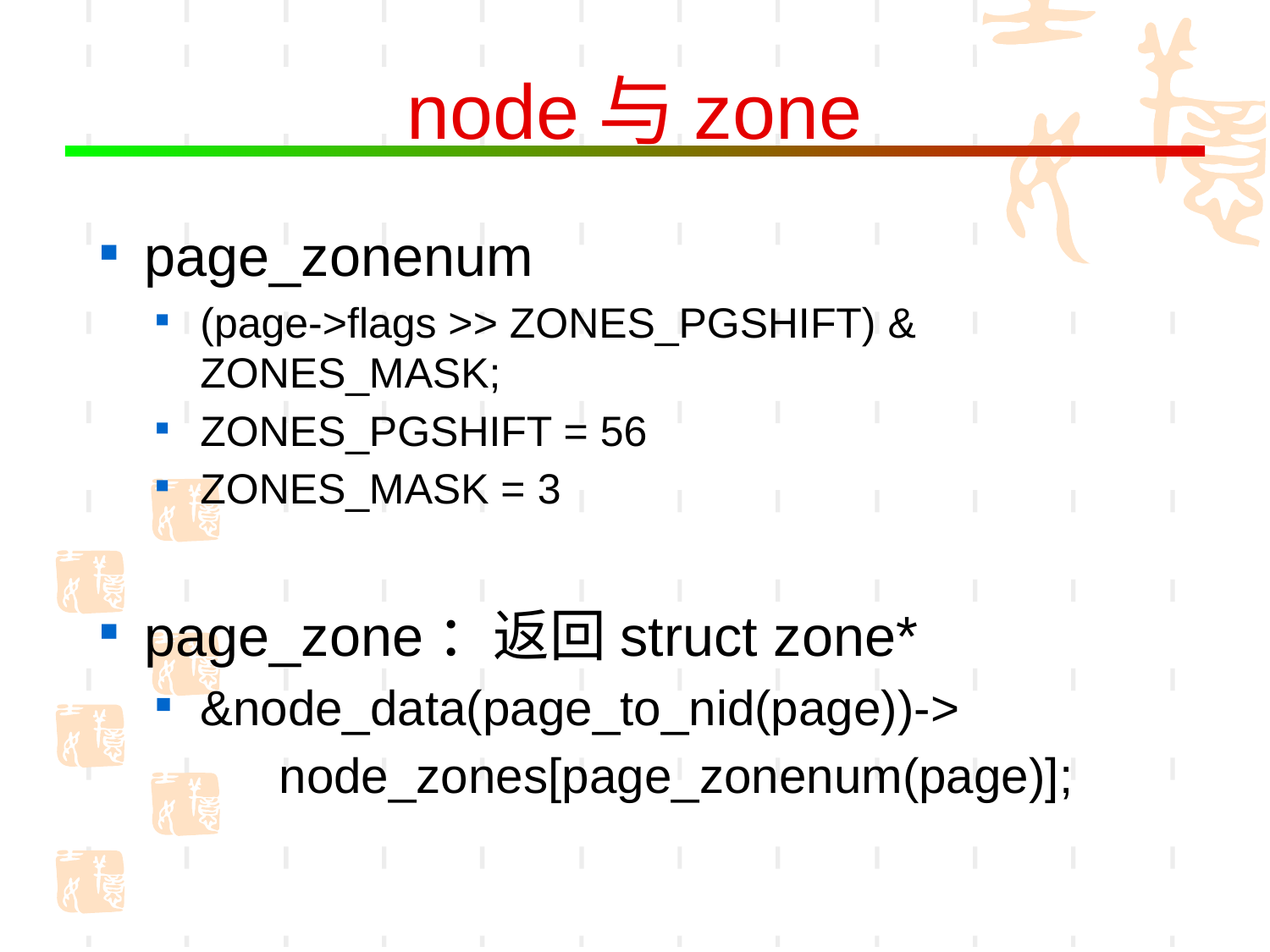

# node与zone
page_zonenum
(page->flags >> ZONES_PGSHIFT) & ZONES_MASK;
ZONES_PGSHIFT = 56
ZONES_MASK = 3

page_zone：返回struct zone*
&node_data(page_to_nid(page))->
         node_zones[page_zonenum(page)];